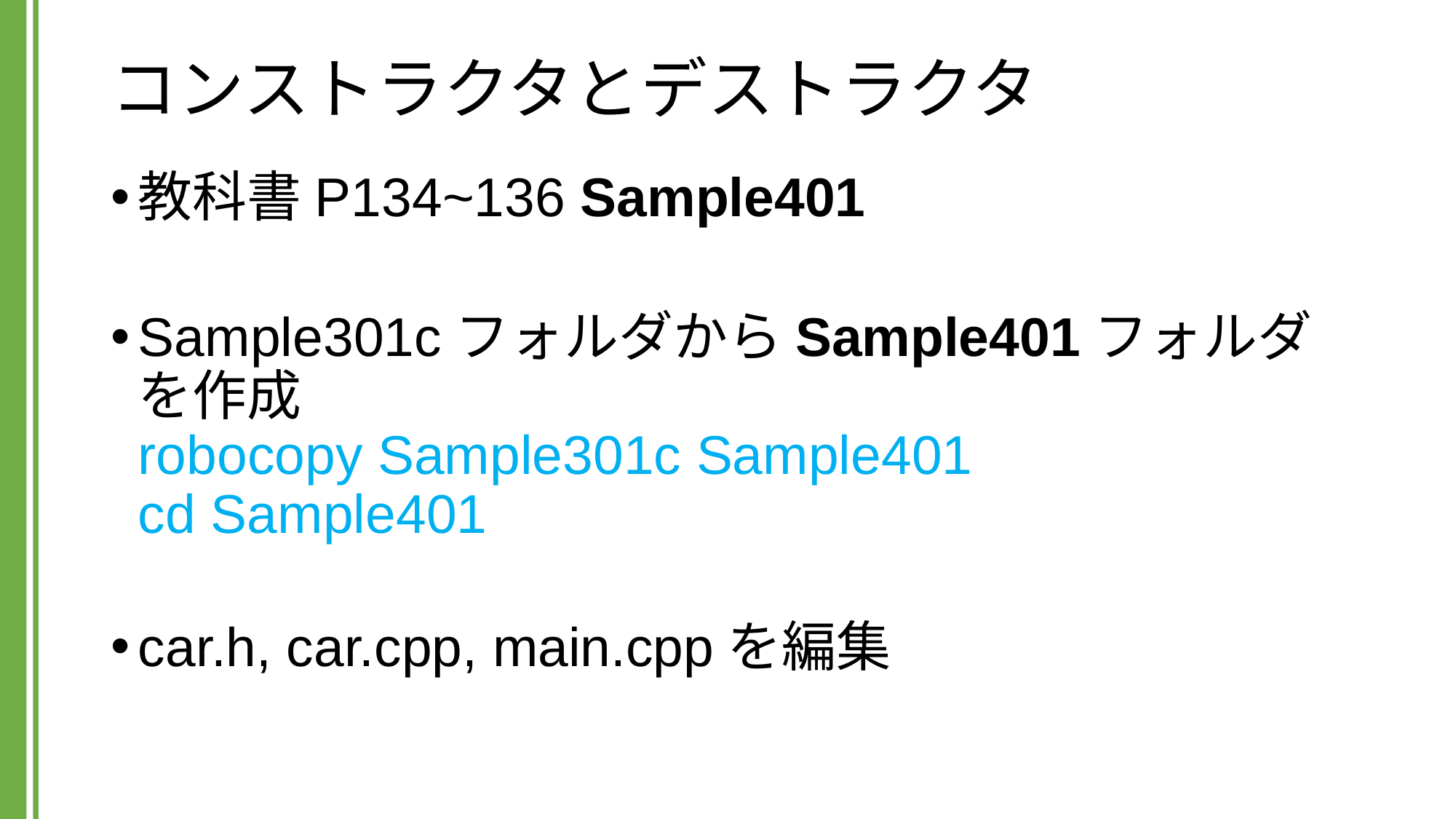

# コンストラクタとデストラクタ
教科書P134~136 Sample401
Sample301cフォルダからSample401フォルダを作成
robocopy Sample301c Sample401
cd Sample401
car.h, car.cpp, main.cppを編集